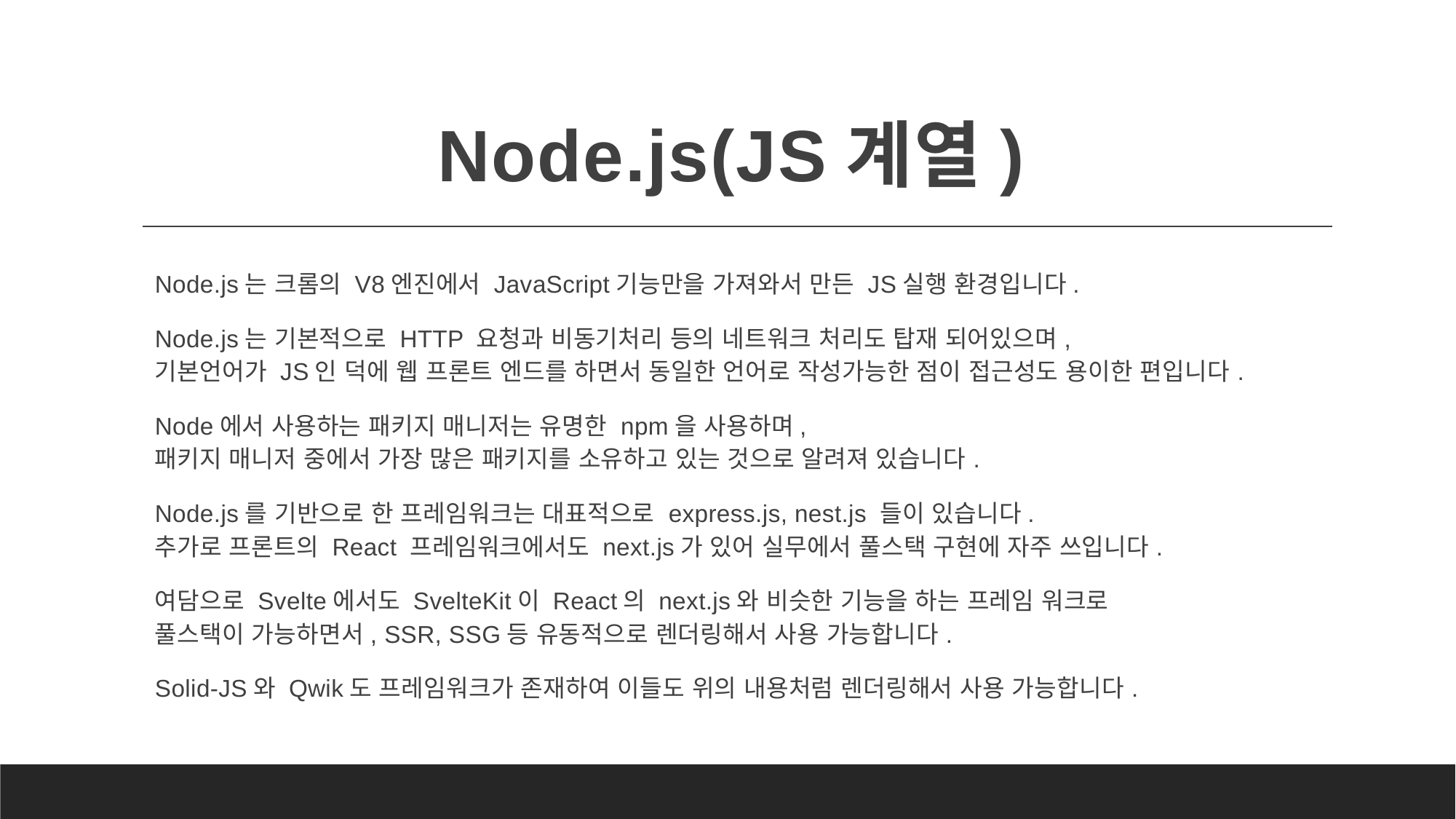

# Node.js(JS계열)
Node.js는 크롬의 V8엔진에서 JavaScript기능만을 가져와서 만든 JS실행 환경입니다.
Node.js는 기본적으로 HTTP 요청과 비동기처리 등의 네트워크 처리도 탑재 되어있으며,
기본언어가 JS인 덕에 웹 프론트 엔드를 하면서 동일한 언어로 작성가능한 점이 접근성도 용이한 편입니다.
Node에서 사용하는 패키지 매니저는 유명한 npm을 사용하며,
패키지 매니저 중에서 가장 많은 패키지를 소유하고 있는 것으로 알려져 있습니다.
Node.js를 기반으로 한 프레임워크는 대표적으로 express.js, nest.js 들이 있습니다.
추가로 프론트의 React 프레임워크에서도 next.js가 있어 실무에서 풀스택 구현에 자주 쓰입니다.
여담으로 Svelte에서도 SvelteKit이 React의 next.js와 비슷한 기능을 하는 프레임 워크로
풀스택이 가능하면서, SSR, SSG등 유동적으로 렌더링해서 사용 가능합니다.
Solid-JS와 Qwik도 프레임워크가 존재하여 이들도 위의 내용처럼 렌더링해서 사용 가능합니다.